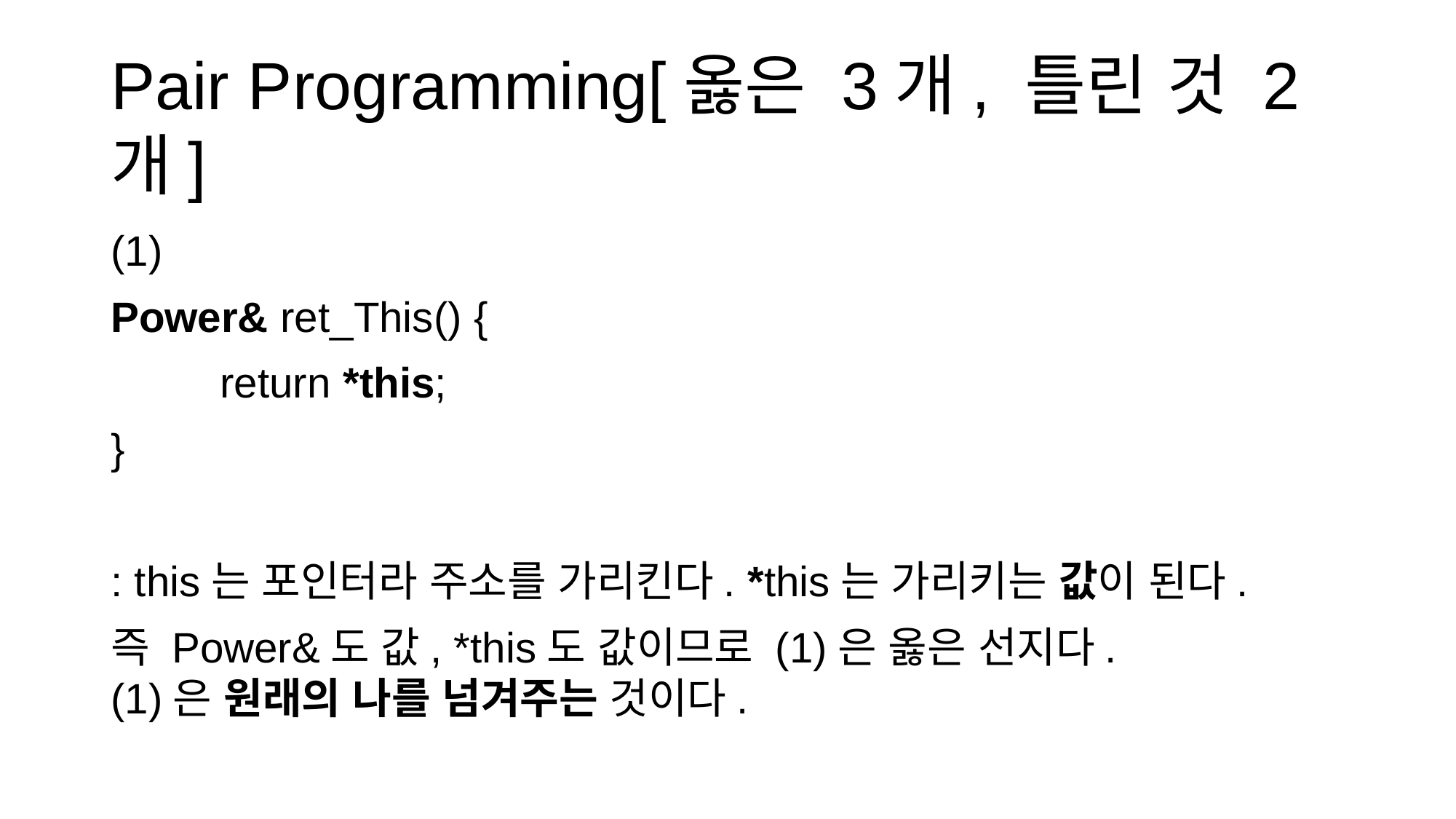

# Pair Programming[옳은 3개, 틀린 것 2개]
(1)
Power& ret_This() {
	return *this;
}

: this는 포인터라 주소를 가리킨다. *this는 가리키는 값이 된다.
즉 Power&도 값, *this도 값이므로 (1)은 옳은 선지다.
(1)은 원래의 나를 넘겨주는 것이다.